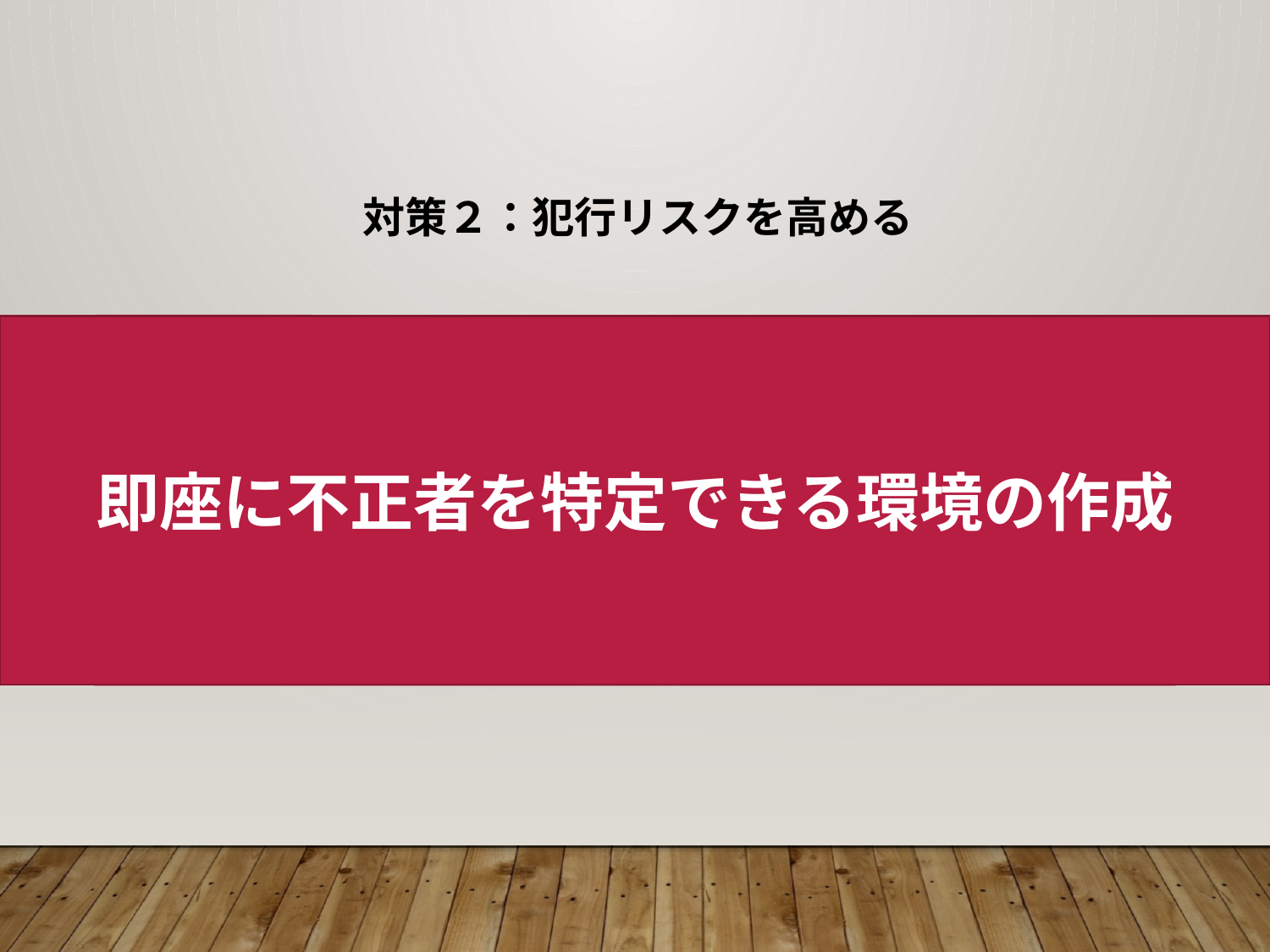

対策２：犯行リスクを高める
即座に不正者を特定できる環境の作成
共有アカウントの禁止
通報制度の整備
台帳による持ち出し管理